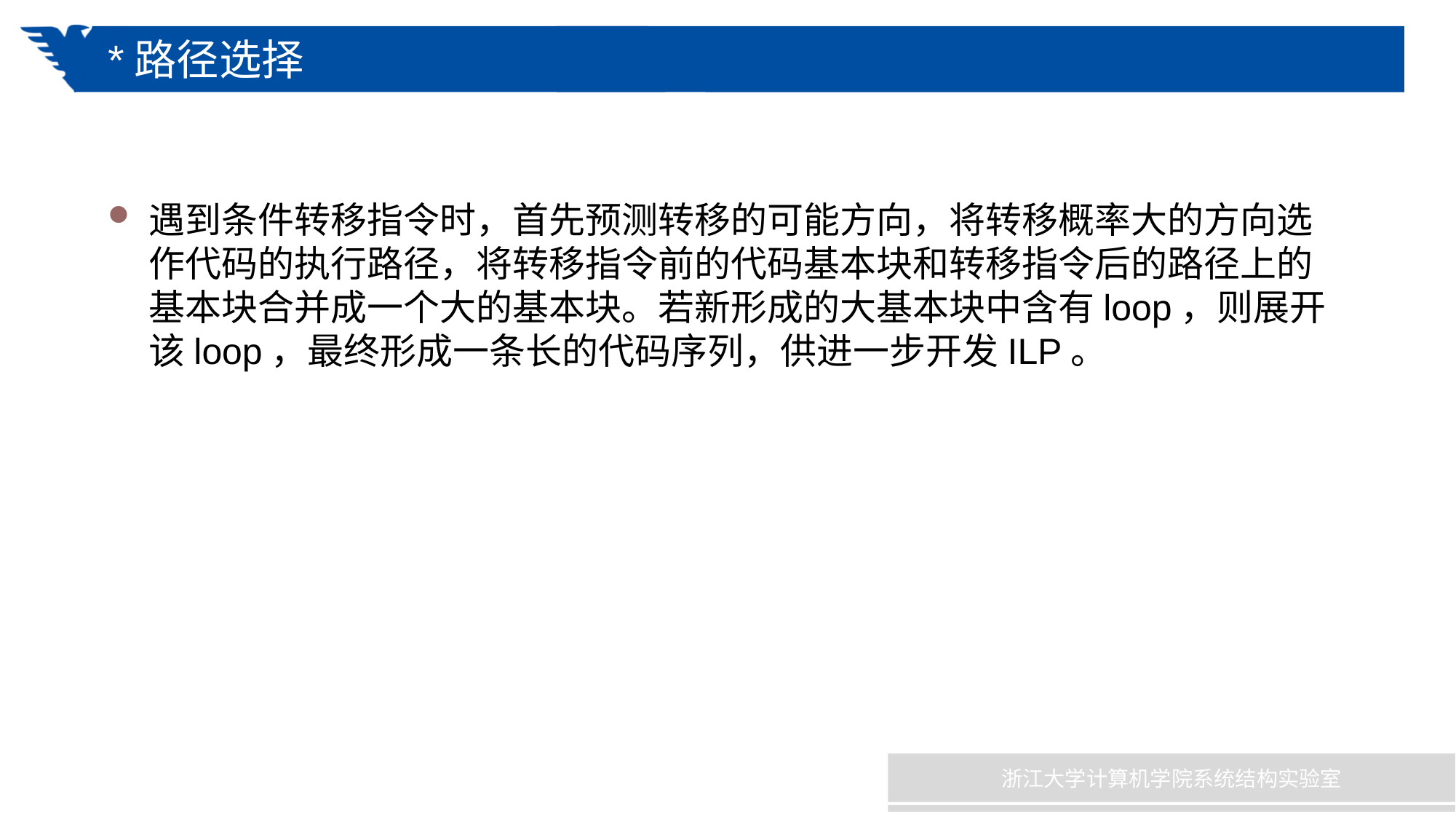

# *路径选择
遇到条件转移指令时，首先预测转移的可能方向，将转移概率大的方向选作代码的执行路径，将转移指令前的代码基本块和转移指令后的路径上的基本块合并成一个大的基本块。若新形成的大基本块中含有loop，则展开该loop，最终形成一条长的代码序列，供进一步开发ILP。